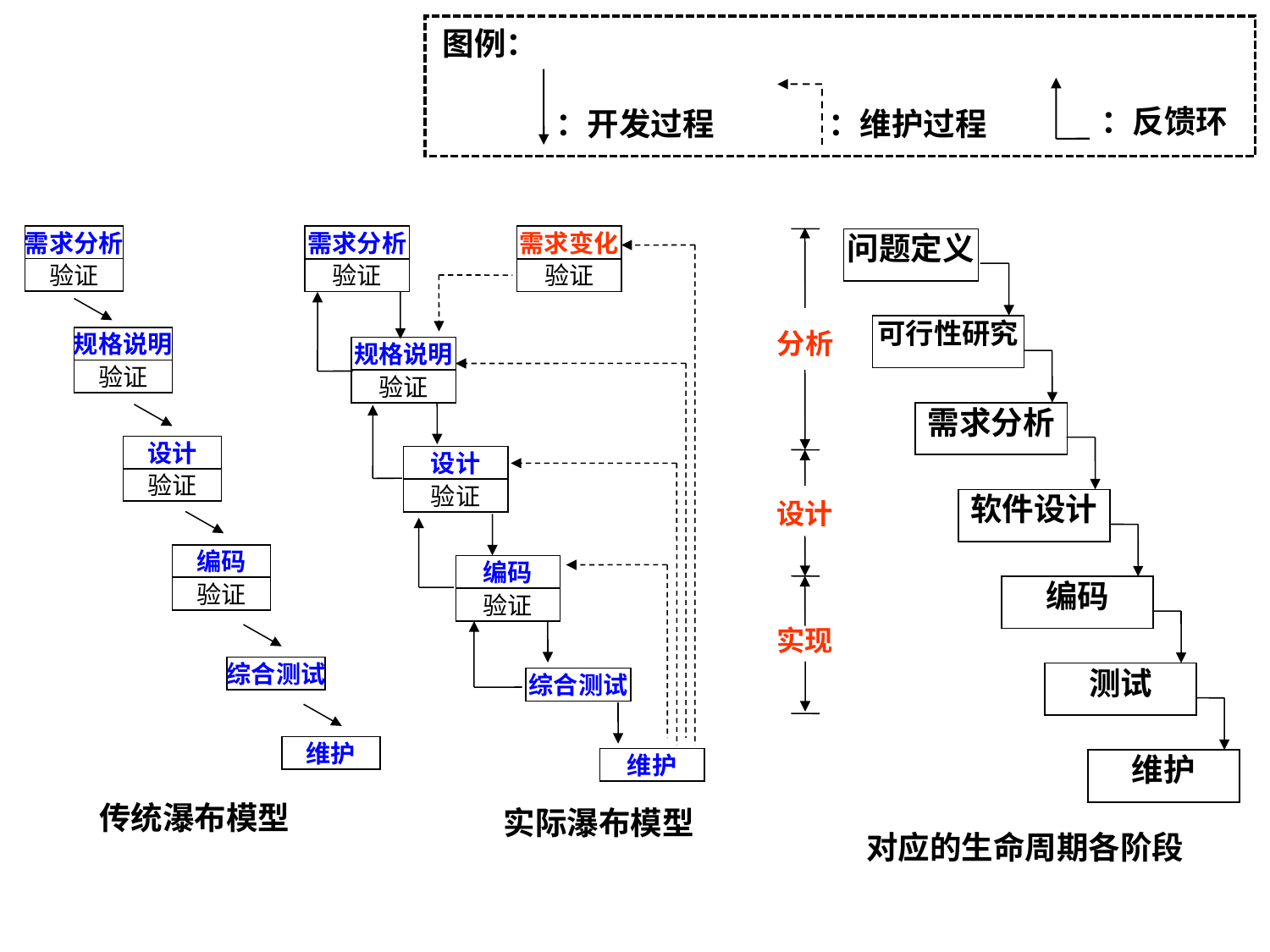

图例：

：反馈环
：开发过程
：维护过程
需求分析
验证

规格说明
验证

设计
验证

编码
验证

综合测试

维护
传统瀑布模型
需求分析
验证
需求变化
验证

规格说明
验证

设计
验证

编码
验证

综合测试
维护

实际瀑布模型

问题定义

可行性研究
分析

需求分析

软件设计
设计

编码

实现

测试

维护
对应的生命周期各阶段